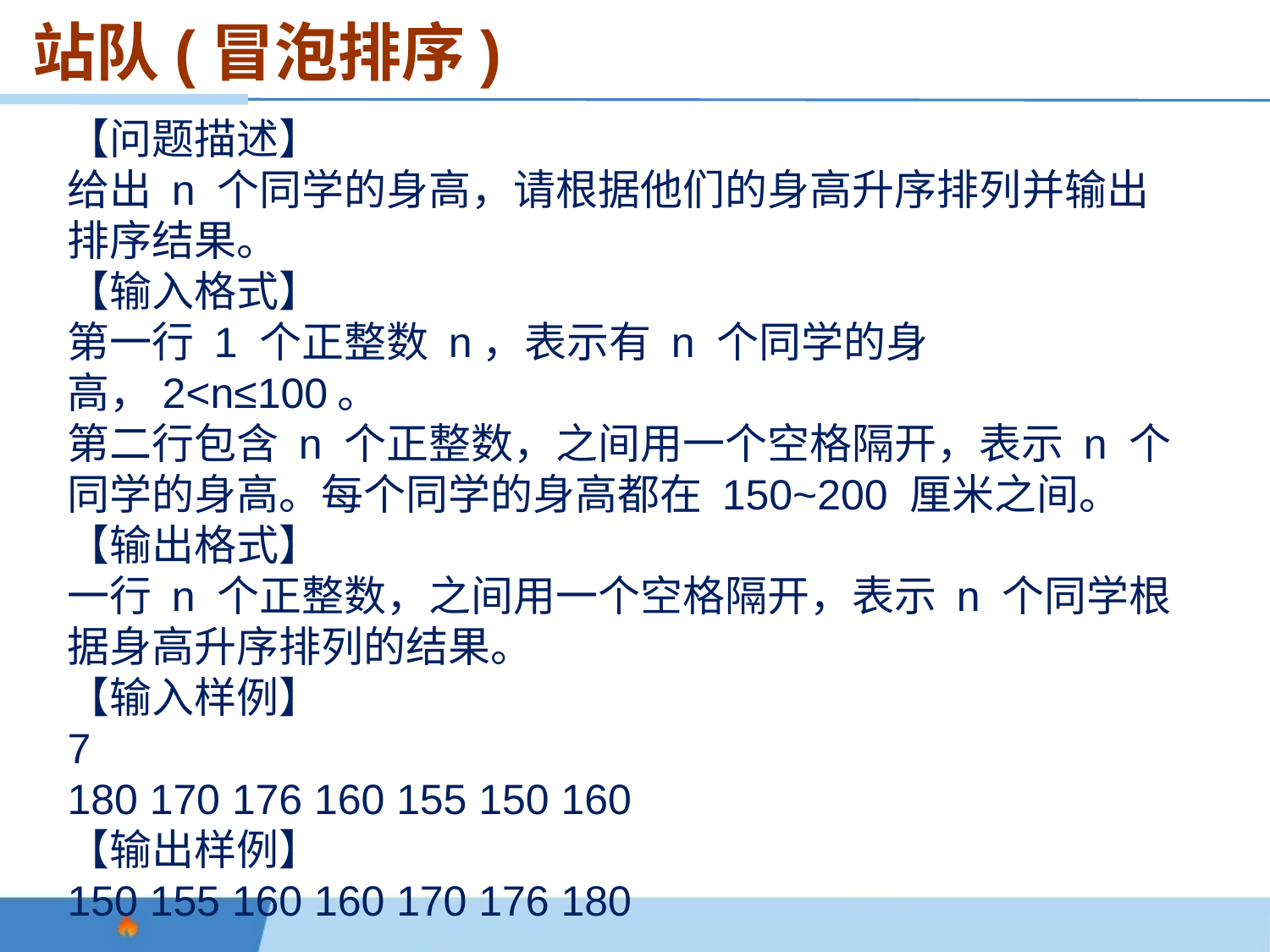

站队(冒泡排序)
【问题描述】
给出 n 个同学的身高，请根据他们的身高升序排列并输出排序结果。
【输入格式】
第一行 1 个正整数 n，表示有 n 个同学的身高，2<n≤100。
第二行包含 n 个正整数，之间用一个空格隔开，表示 n 个同学的身高。每个同学的身高都在 150~200 厘米之间。
【输出格式】
一行 n 个正整数，之间用一个空格隔开，表示 n 个同学根据身高升序排列的结果。
【输入样例】
7
180 170 176 160 155 150 160
【输出样例】
150 155 160 160 170 176 180